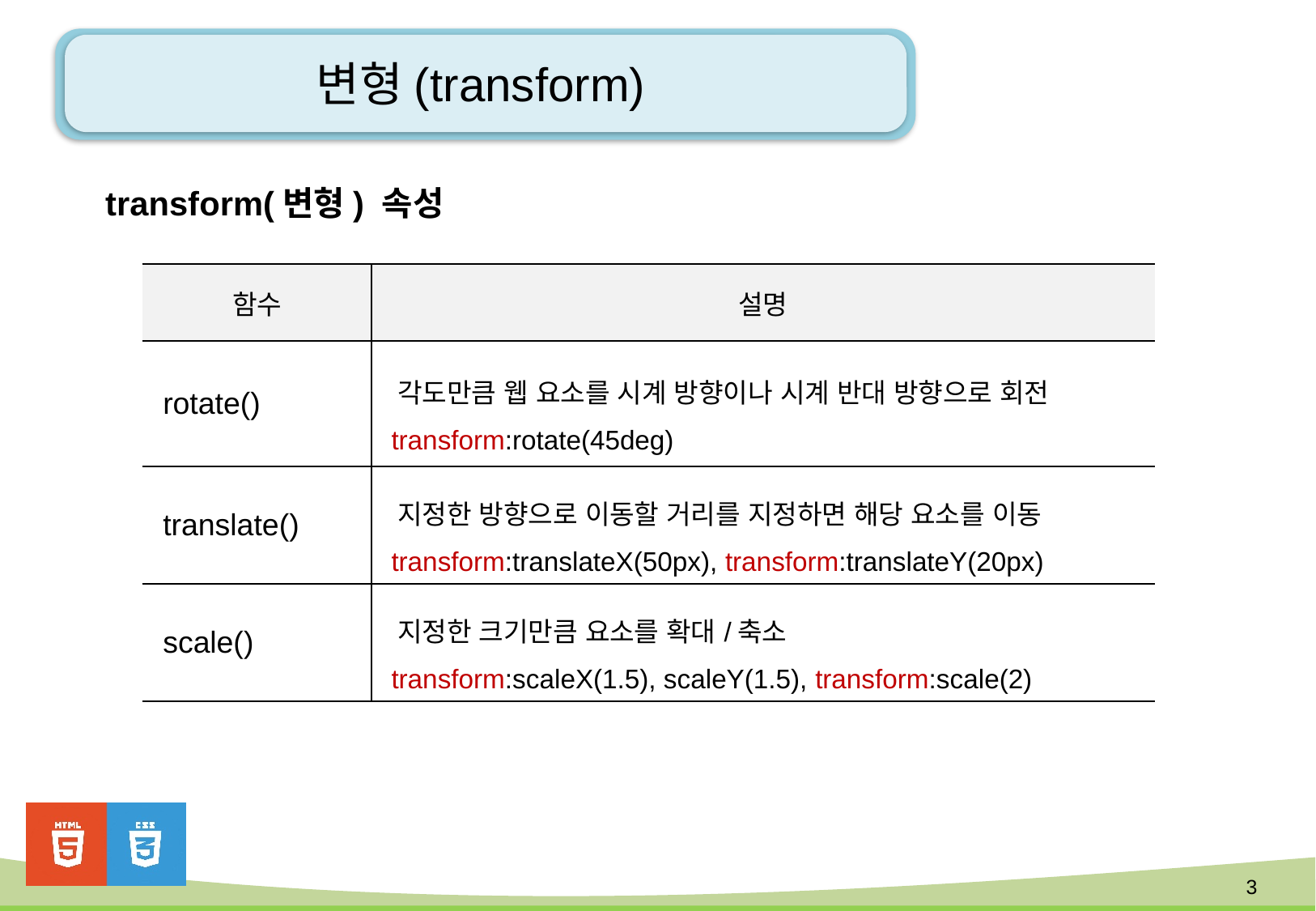

# 변형(transform)
transform(변형) 속성
| 함수 | 설명 |
| --- | --- |
| rotate() | 각도만큼 웹 요소를 시계 방향이나 시계 반대 방향으로 회전 transform:rotate(45deg) |
| translate() | 지정한 방향으로 이동할 거리를 지정하면 해당 요소를 이동 transform:translateX(50px), transform:translateY(20px) |
| scale() | 지정한 크기만큼 요소를 확대/축소 transform:scaleX(1.5), scaleY(1.5), transform:scale(2) |
3